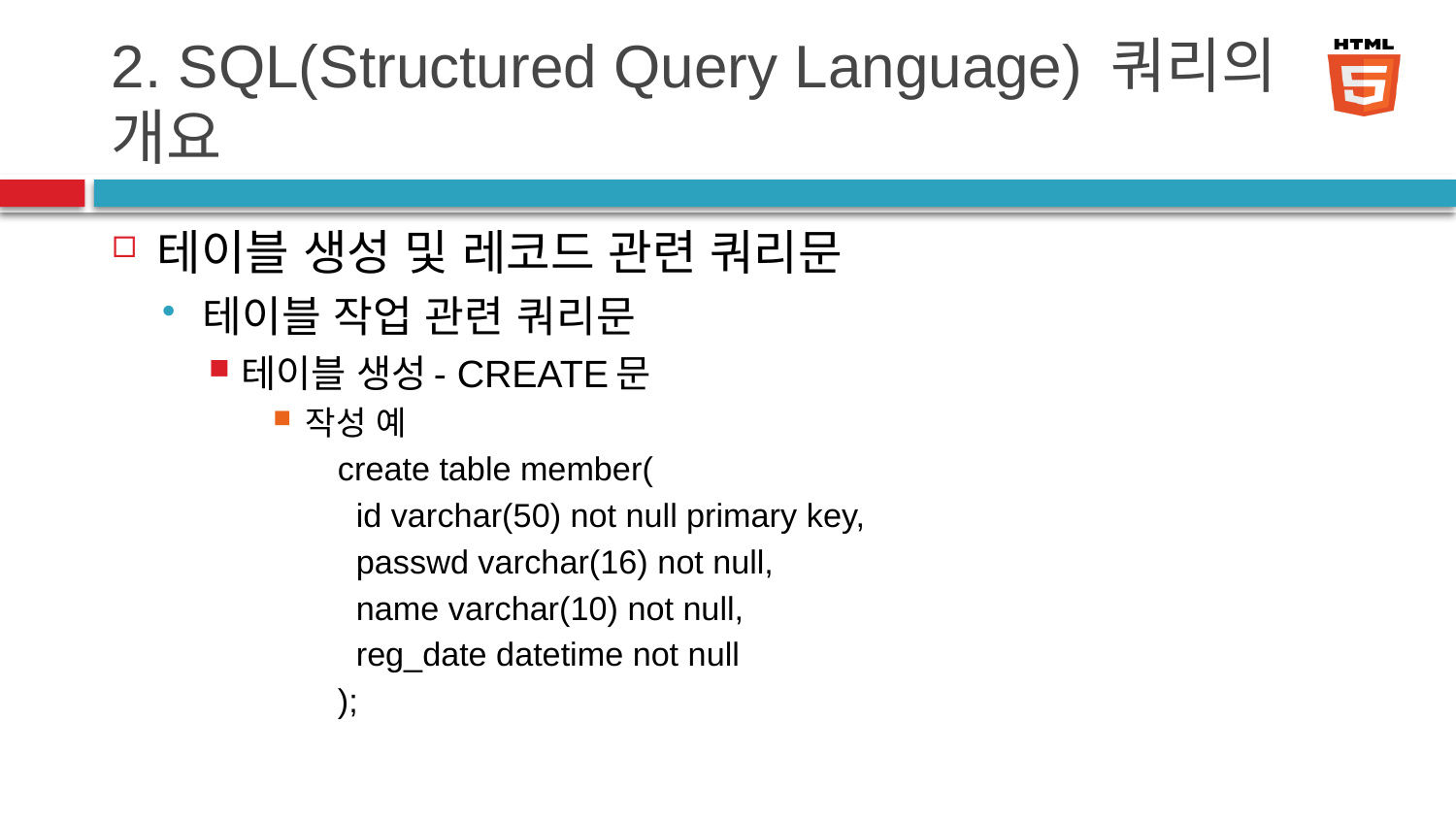

# 2. SQL(Structured Query Language) 쿼리의 개요
테이블 생성 및 레코드 관련 쿼리문
테이블 작업 관련 쿼리문
테이블 생성- CREATE문
작성 예
create table member(
  id varchar(50) not null primary key,
  passwd varchar(16) not null,
  name varchar(10) not null,
  reg_date datetime not null
);